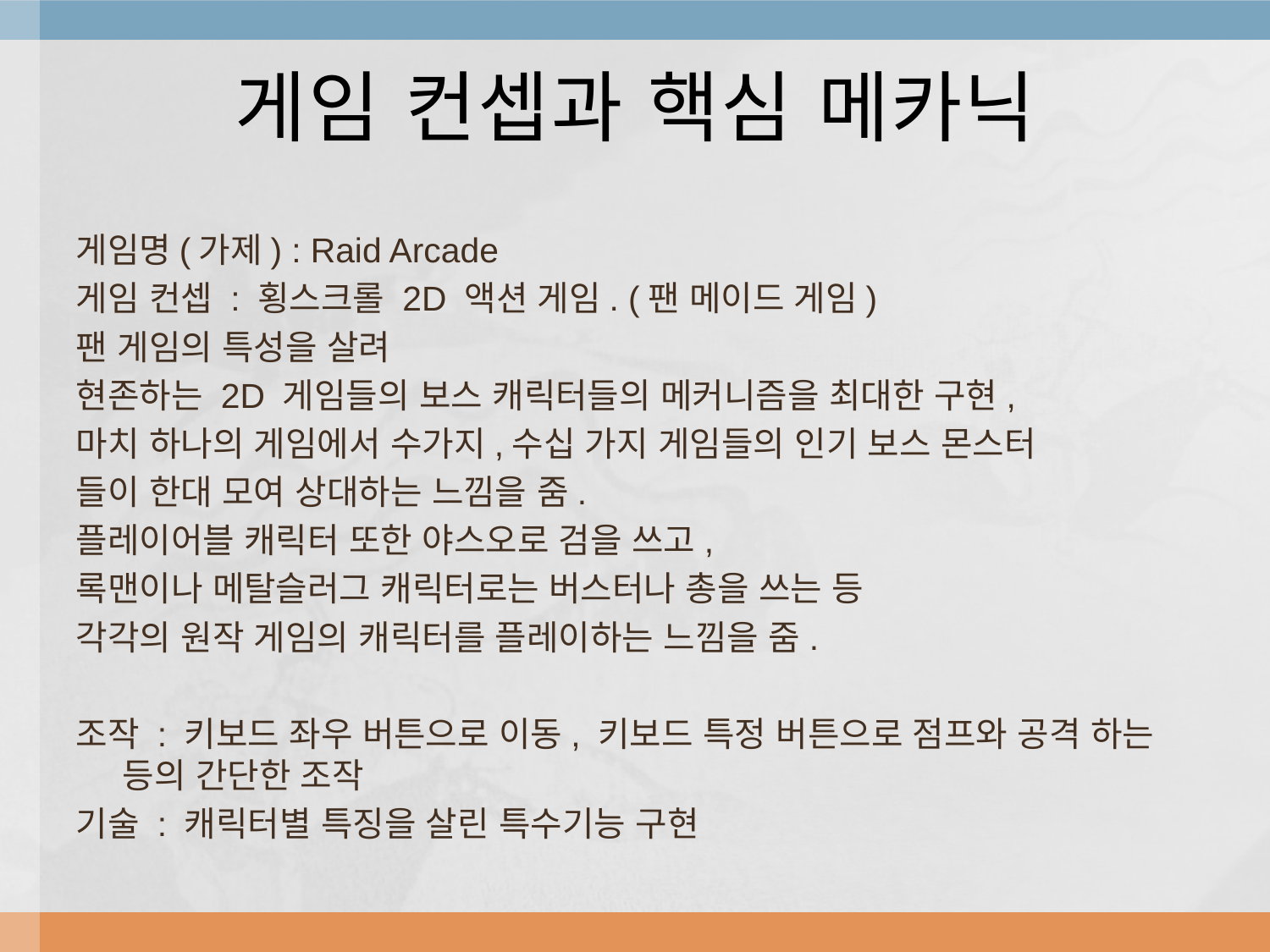

# 게임 컨셉과 핵심 메카닉
게임명(가제) : Raid Arcade
게임 컨셉 : 횡스크롤 2D 액션 게임. (팬 메이드 게임)
팬 게임의 특성을 살려
현존하는 2D 게임들의 보스 캐릭터들의 메커니즘을 최대한 구현,
마치 하나의 게임에서 수가지,수십 가지 게임들의 인기 보스 몬스터
들이 한대 모여 상대하는 느낌을 줌.
플레이어블 캐릭터 또한 야스오로 검을 쓰고,
록맨이나 메탈슬러그 캐릭터로는 버스터나 총을 쓰는 등
각각의 원작 게임의 캐릭터를 플레이하는 느낌을 줌.

조작 : 키보드 좌우 버튼으로 이동, 키보드 특정 버튼으로 점프와 공격 하는 등의 간단한 조작
기술 : 캐릭터별 특징을 살린 특수기능 구현